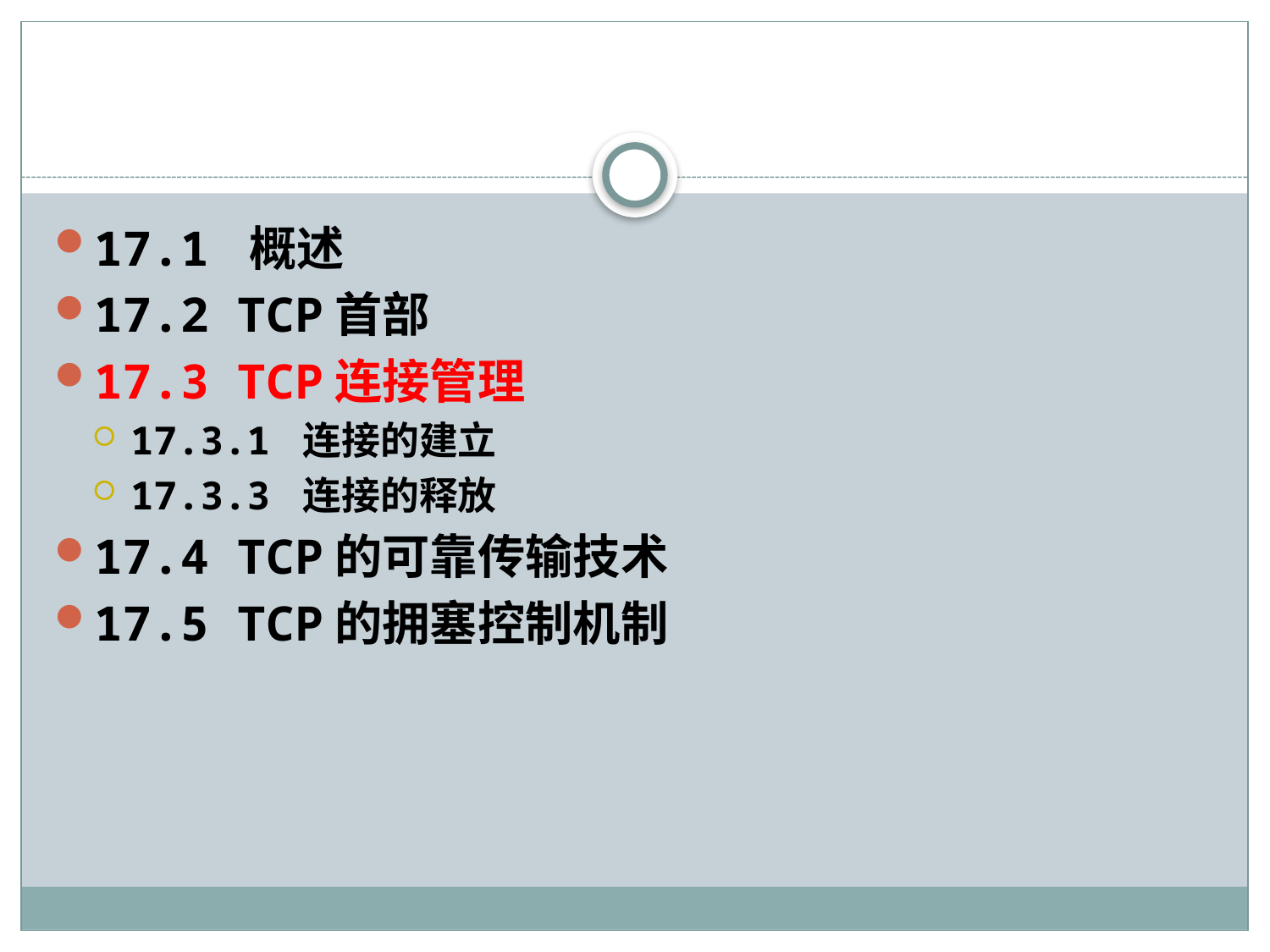

#
17.1 概述
17.2 TCP首部
17.3 TCP连接管理
17.3.1 连接的建立
17.3.3 连接的释放
17.4 TCP的可靠传输技术
17.5 TCP的拥塞控制机制